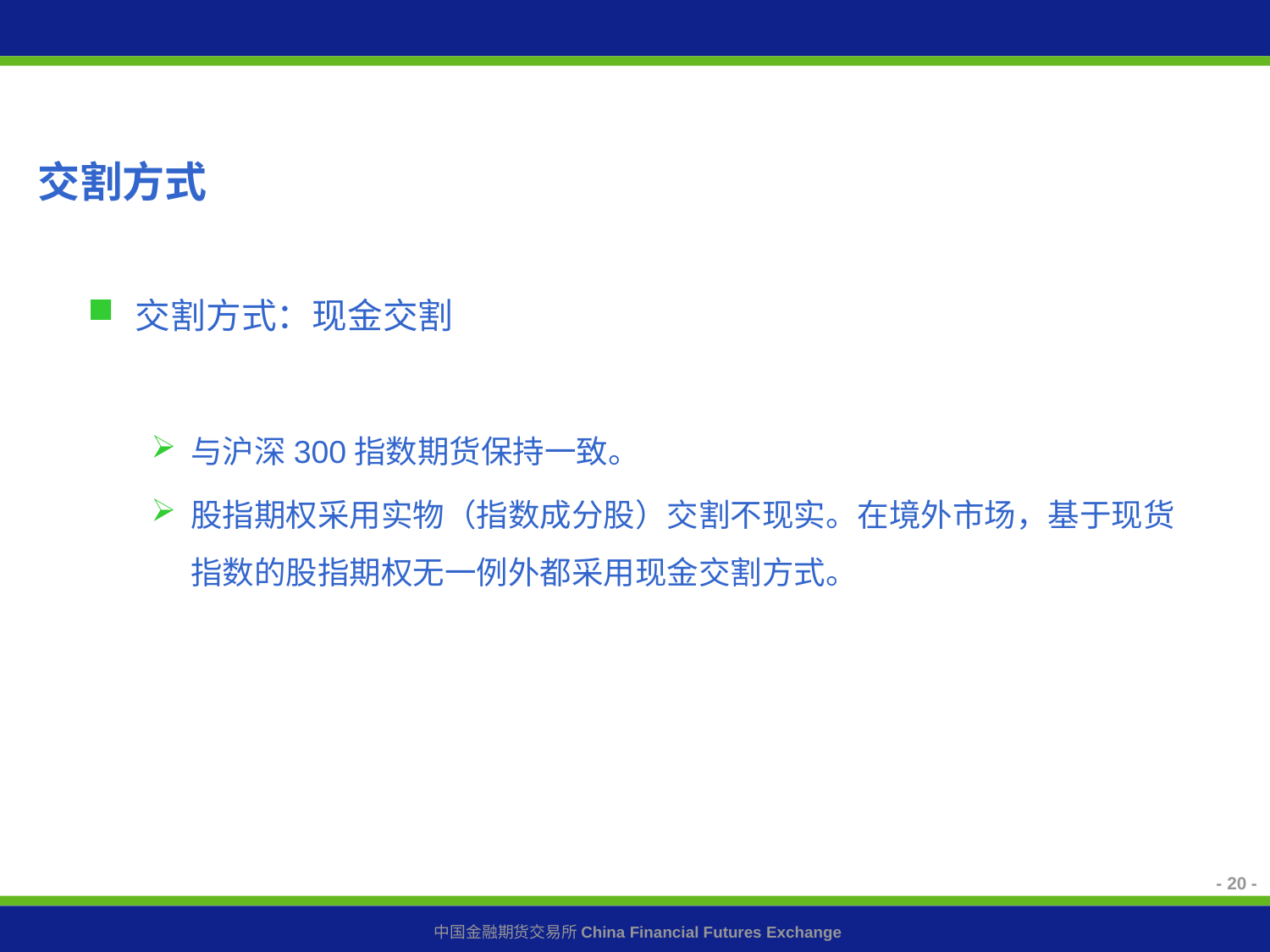

# 交割方式
交割方式：现金交割

与沪深300指数期货保持一致。
股指期权采用实物（指数成分股）交割不现实。在境外市场，基于现货指数的股指期权无一例外都采用现金交割方式。
- 20 -